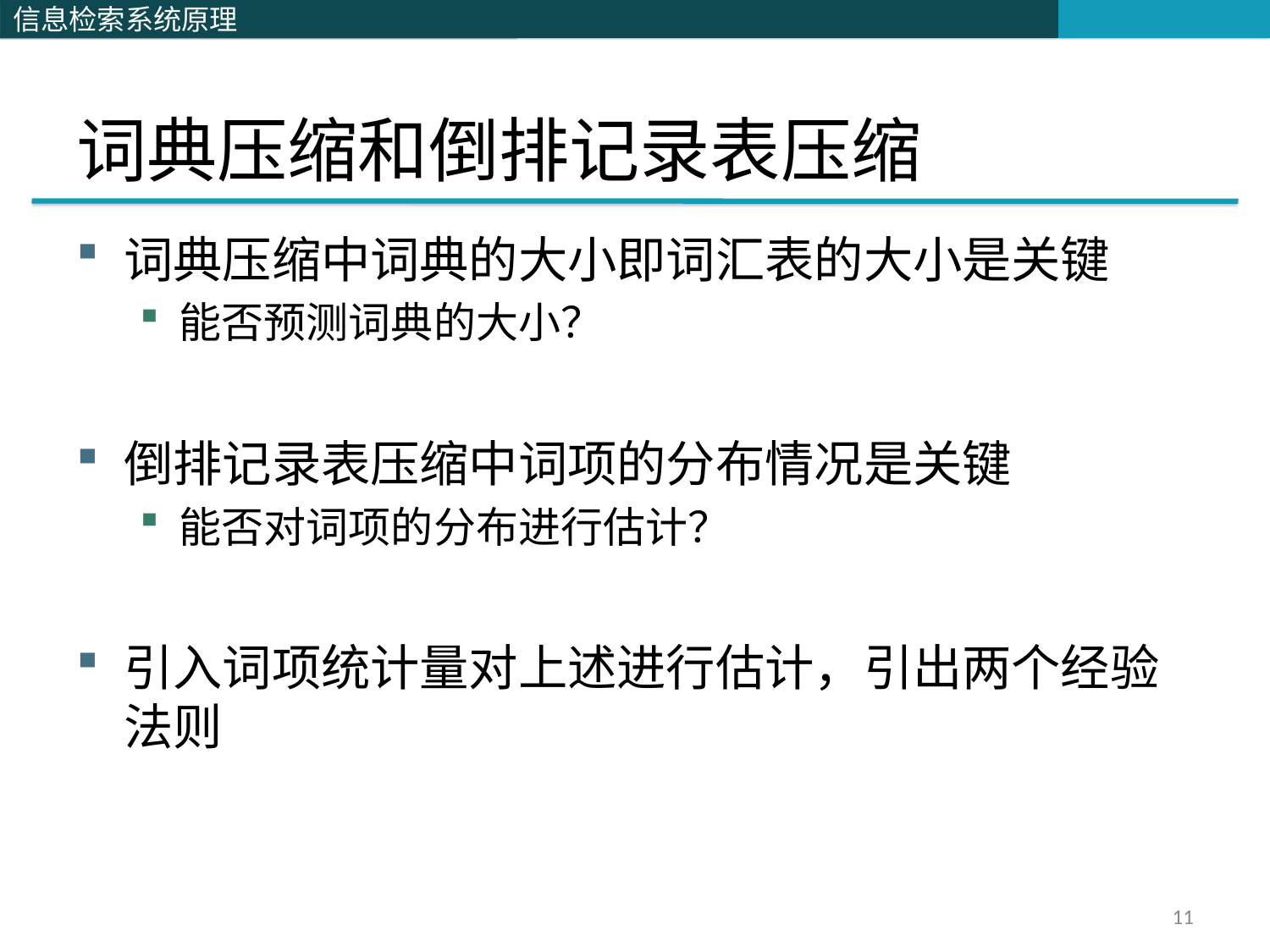

# 词典压缩和倒排记录表压缩
词典压缩中词典的大小即词汇表的大小是关键
能否预测词典的大小？

倒排记录表压缩中词项的分布情况是关键
能否对词项的分布进行估计？

引入词项统计量对上述进行估计，引出两个经验法则
11